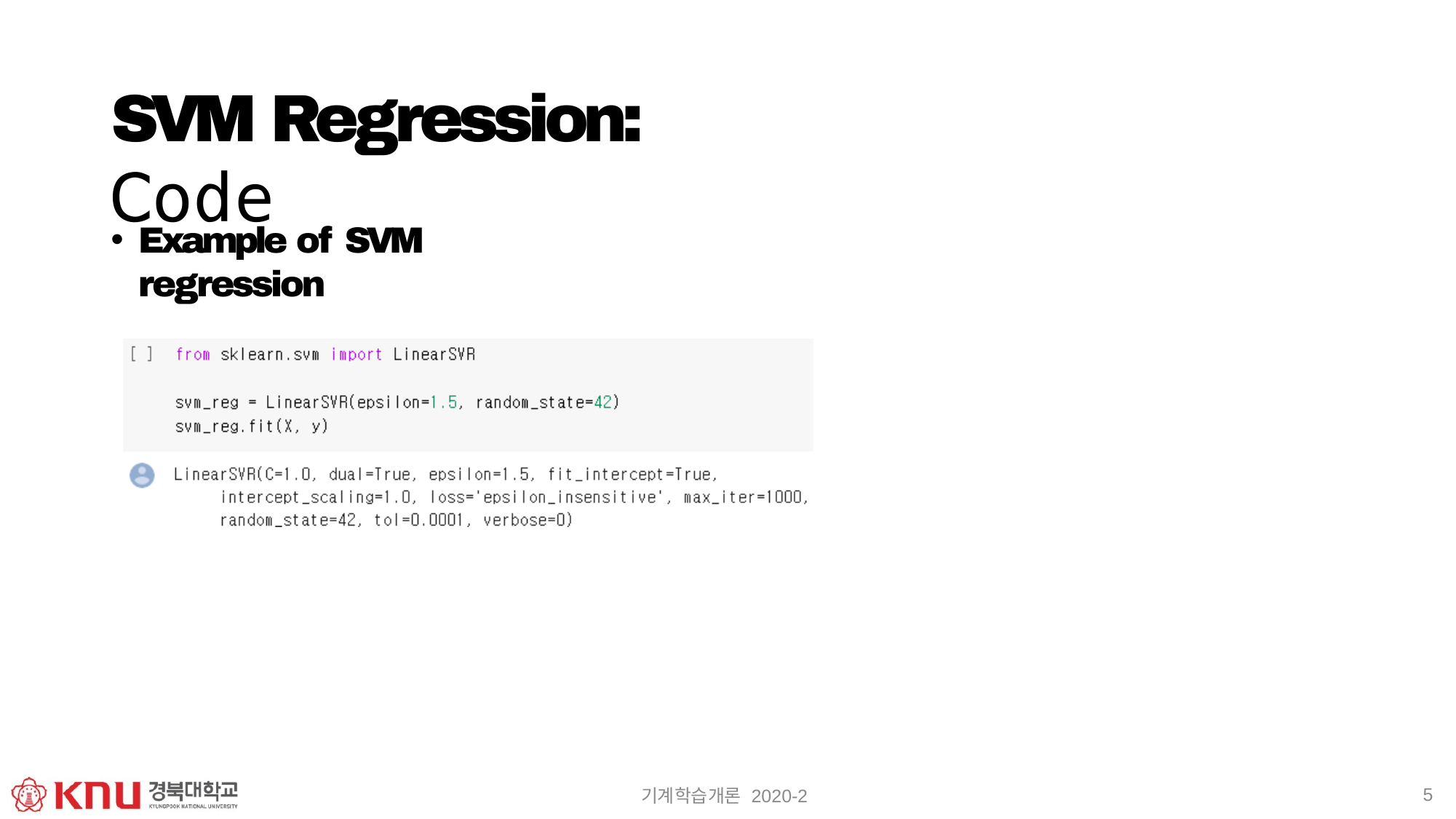

# SVM Regression: Code
Example of SVM regression

5
기계학습개론 2020-2